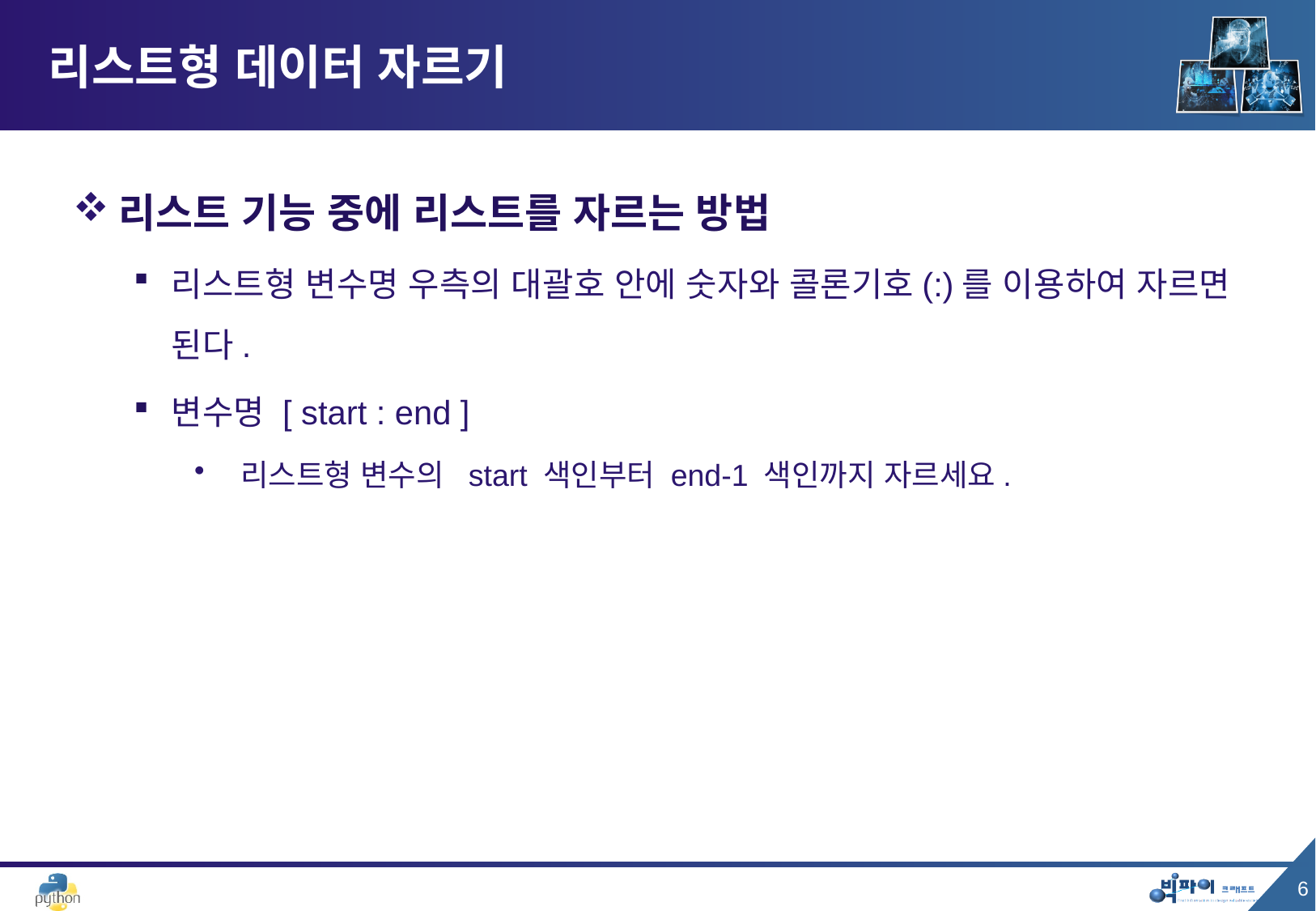

# 리스트형 데이터 자르기
리스트 기능 중에 리스트를 자르는 방법
리스트형 변수명 우측의 대괄호 안에 숫자와 콜론기호(:)를 이용하여 자르면 된다.
변수명 [ start : end ]
 리스트형 변수의  start 색인부터 end-1 색인까지 자르세요.